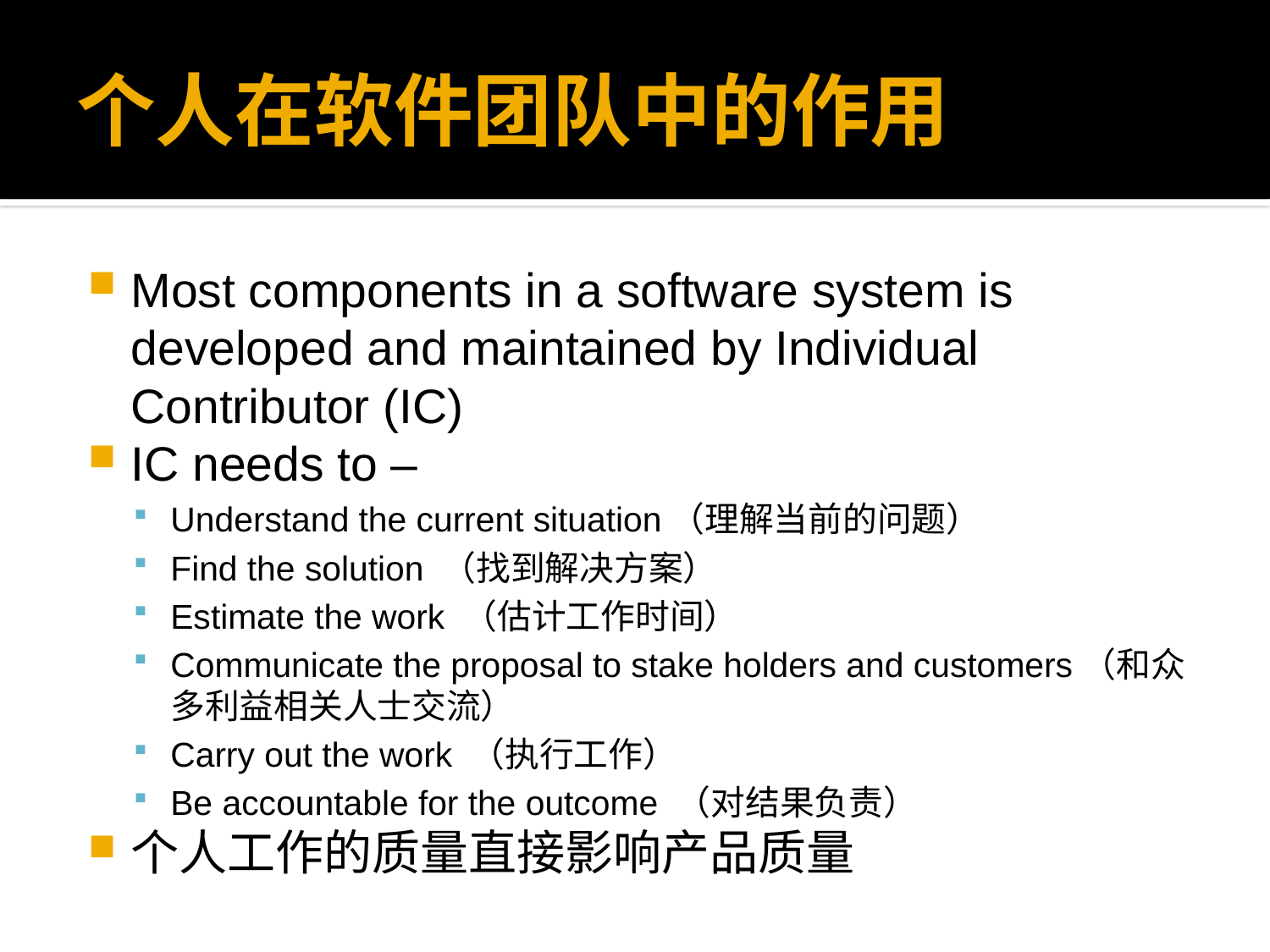

# 个人在软件团队中的作用
Most components in a software system is developed and maintained by Individual Contributor (IC)
IC needs to –
Understand the current situation（理解当前的问题）
Find the solution （找到解决方案）
Estimate the work （估计工作时间）
Communicate the proposal to stake holders and customers（和众多利益相关人士交流）
Carry out the work （执行工作）
Be accountable for the outcome （对结果负责）
个人工作的质量直接影响产品质量